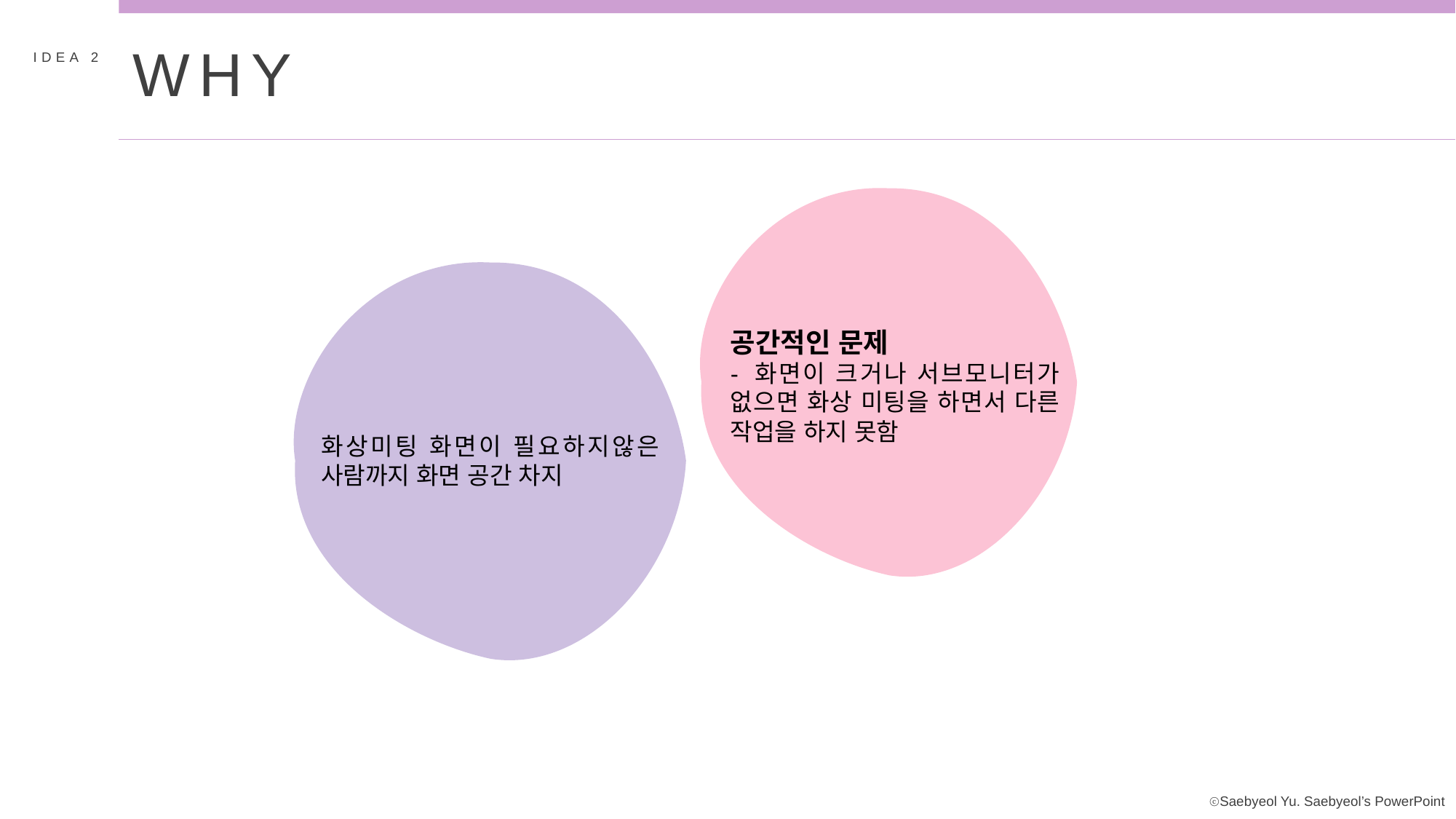

WHY
IDEA 2

공간적인 문제
- 화면이 크거나 서브모니터가 없으면 화상 미팅을 하면서 다른 작업을 하지 못함
화상미팅 화면이 필요하지않은 사람까지 화면 공간 차지